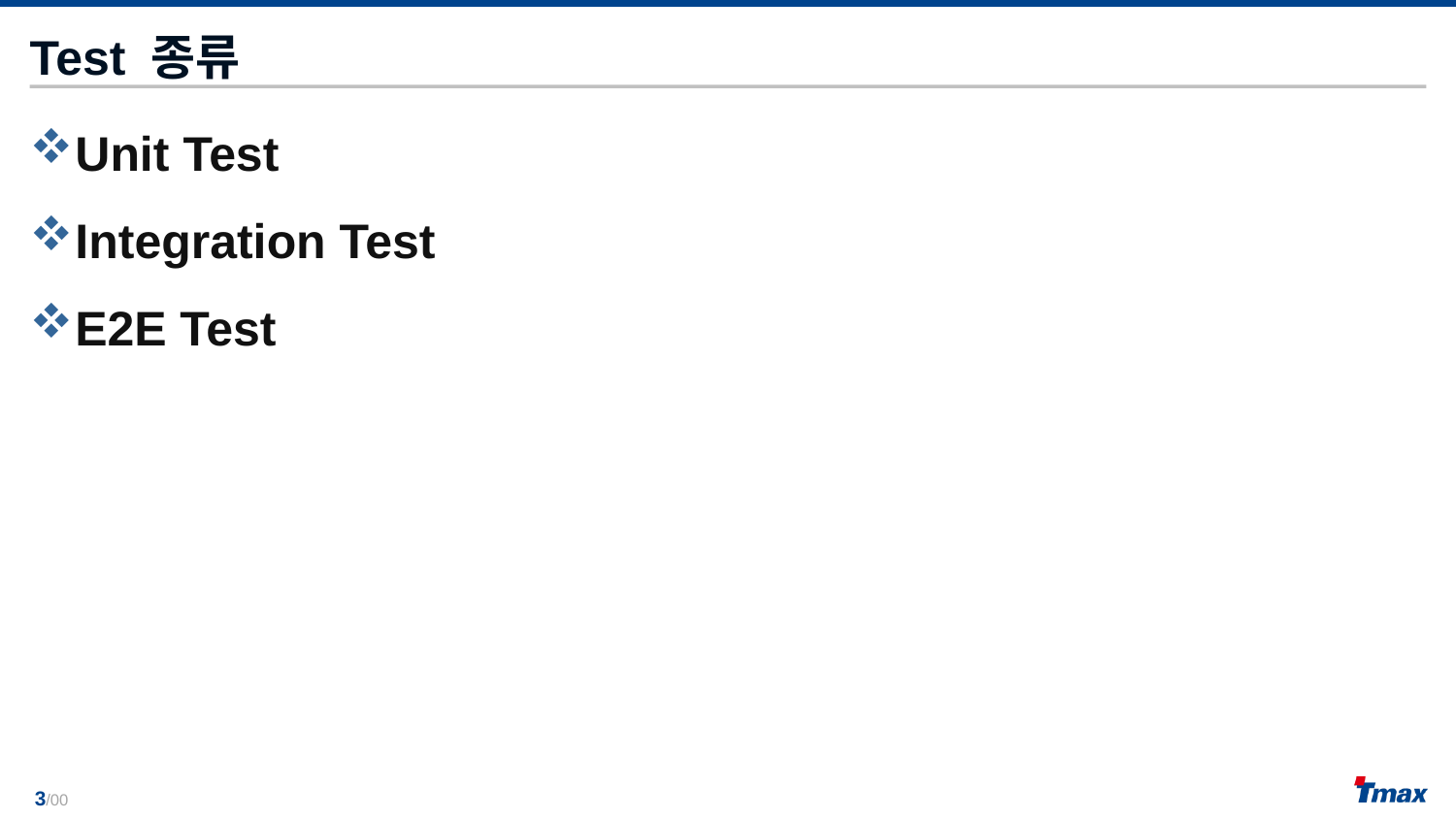

# Test 종류
Unit Test
Integration Test
E2E Test